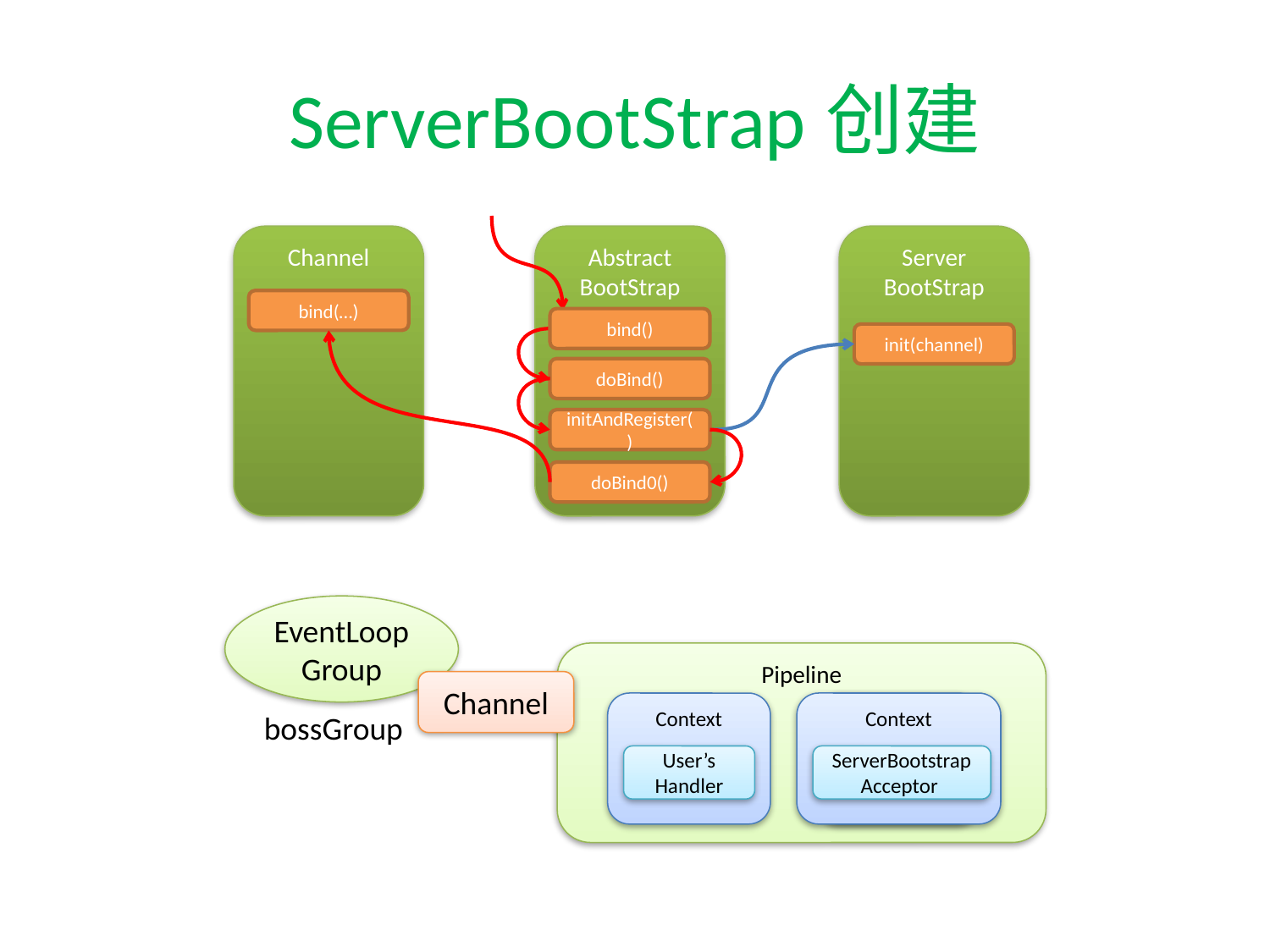

# ServerBootStrap创建
Channel
Abstract BootStrap
Server
BootStrap
bind(…)
bind()
init(channel)
doBind()
initAndRegister()
doBind0()
EventLoopGroup
bossGroup
Pipeline
Channel
Context
Channel
Initializer
Context
User’s
Handler
Context
ServerBootstrapAcceptor